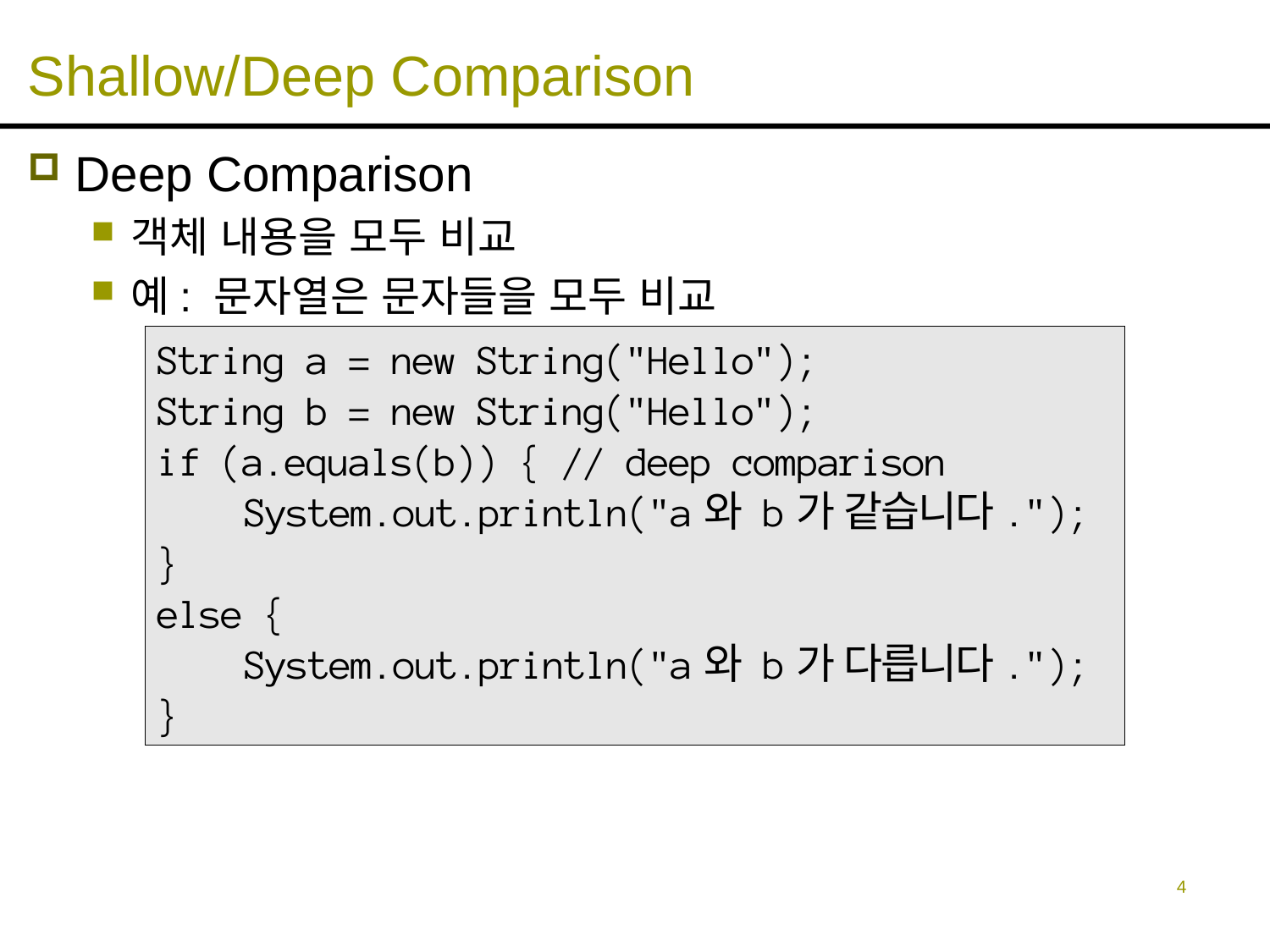

# Shallow/Deep Comparison
Deep Comparison
객체 내용을 모두 비교
예: 문자열은 문자들을 모두 비교
String a = new String("Hello");
String b = new String("Hello");
if (a.equals(b)) { // deep comparison
    System.out.println("a와 b가 같습니다.");
}
else {
    System.out.println("a와 b가 다릅니다.");
}
4